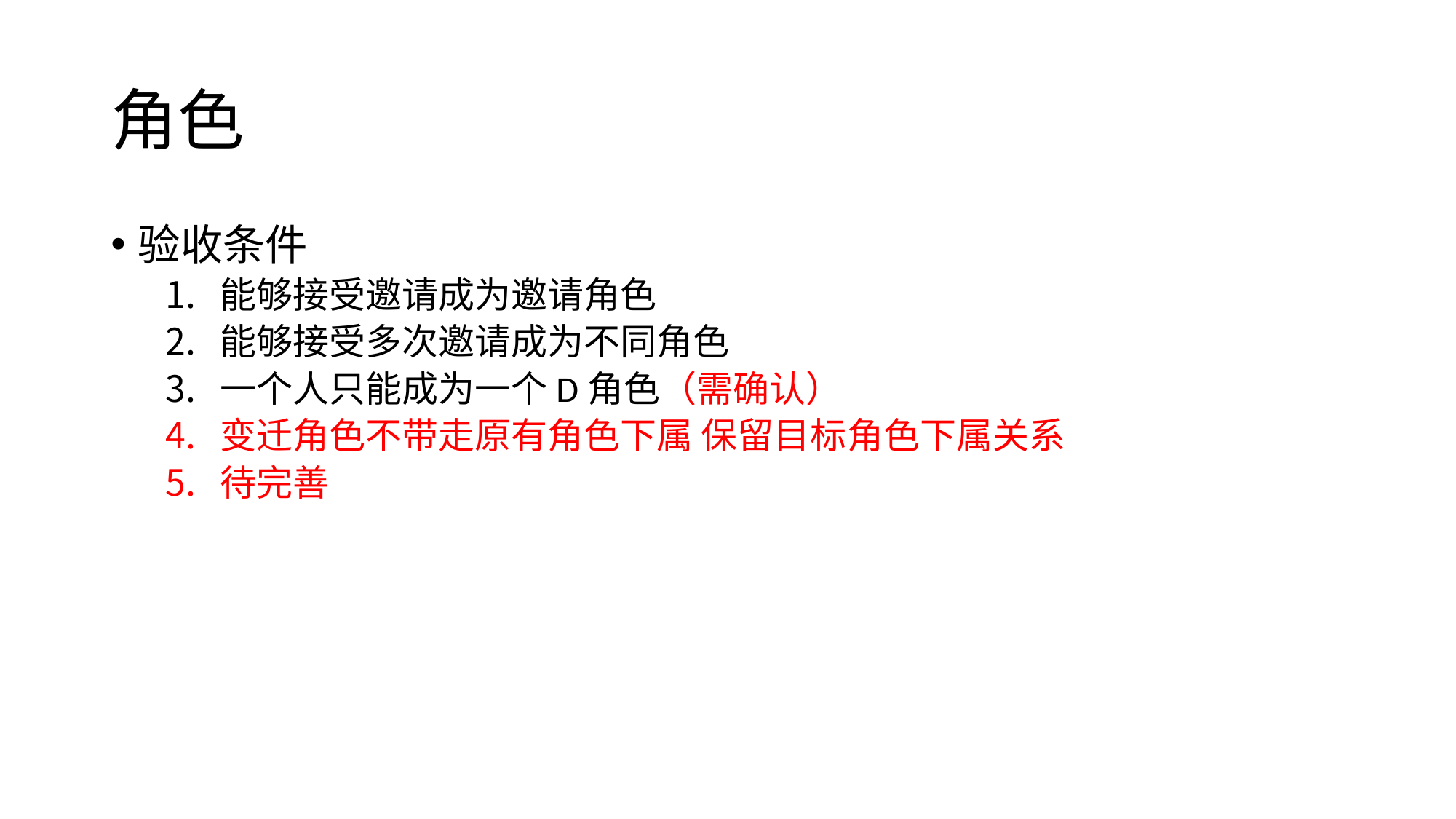

# 角色
验收条件
能够接受邀请成为邀请角色
能够接受多次邀请成为不同角色
一个人只能成为一个D角色（需确认）
变迁角色不带走原有角色下属 保留目标角色下属关系
待完善